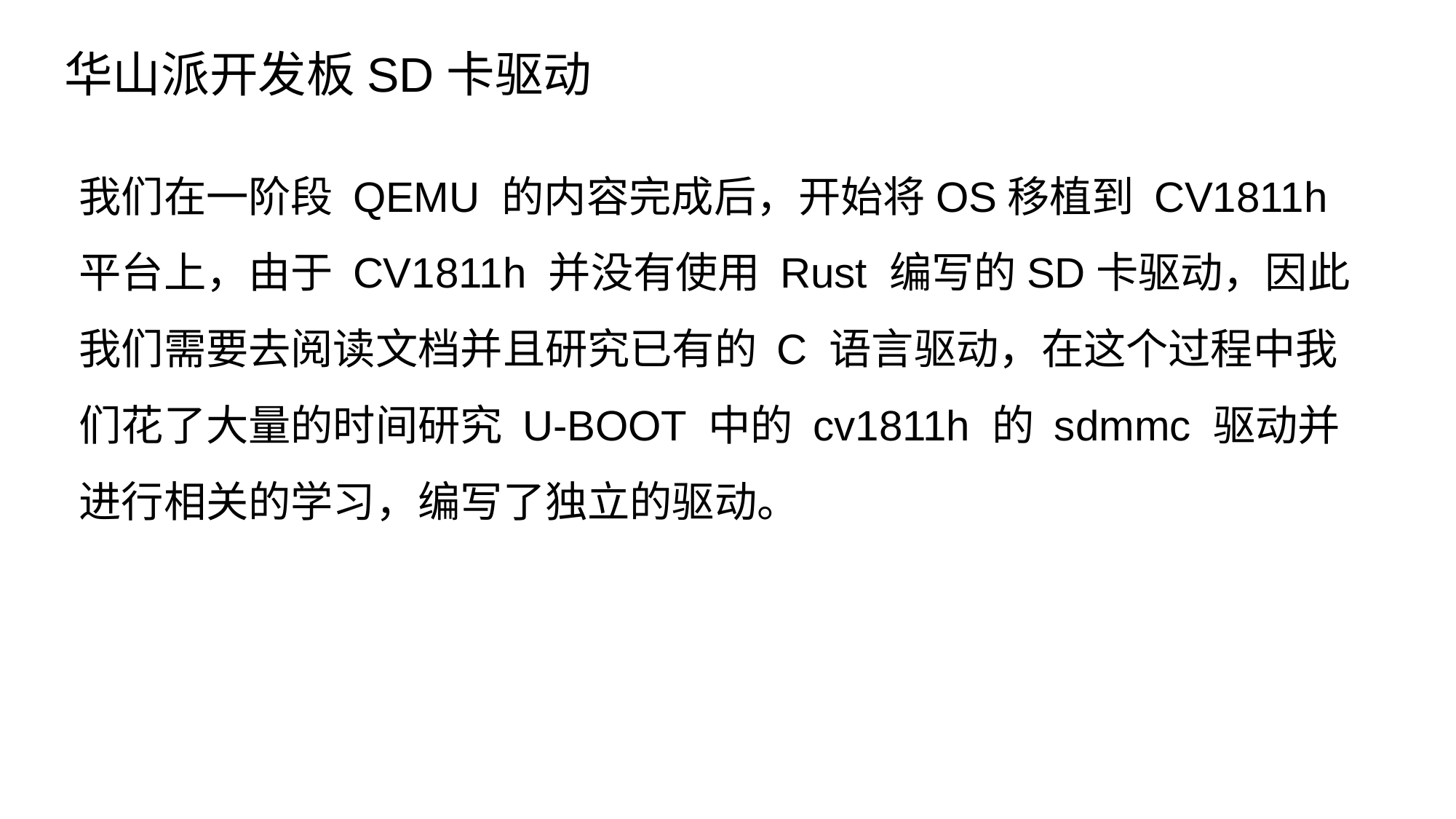

华山派开发板SD卡驱动
我们在一阶段 QEMU 的内容完成后，开始将OS移植到 CV1811h 平台上，由于 CV1811h 并没有使用 Rust 编写的SD卡驱动，因此我们需要去阅读文档并且研究已有的 C 语言驱动，在这个过程中我们花了大量的时间研究 U-BOOT 中的 cv1811h 的 sdmmc 驱动并进行相关的学习，编写了独立的驱动。